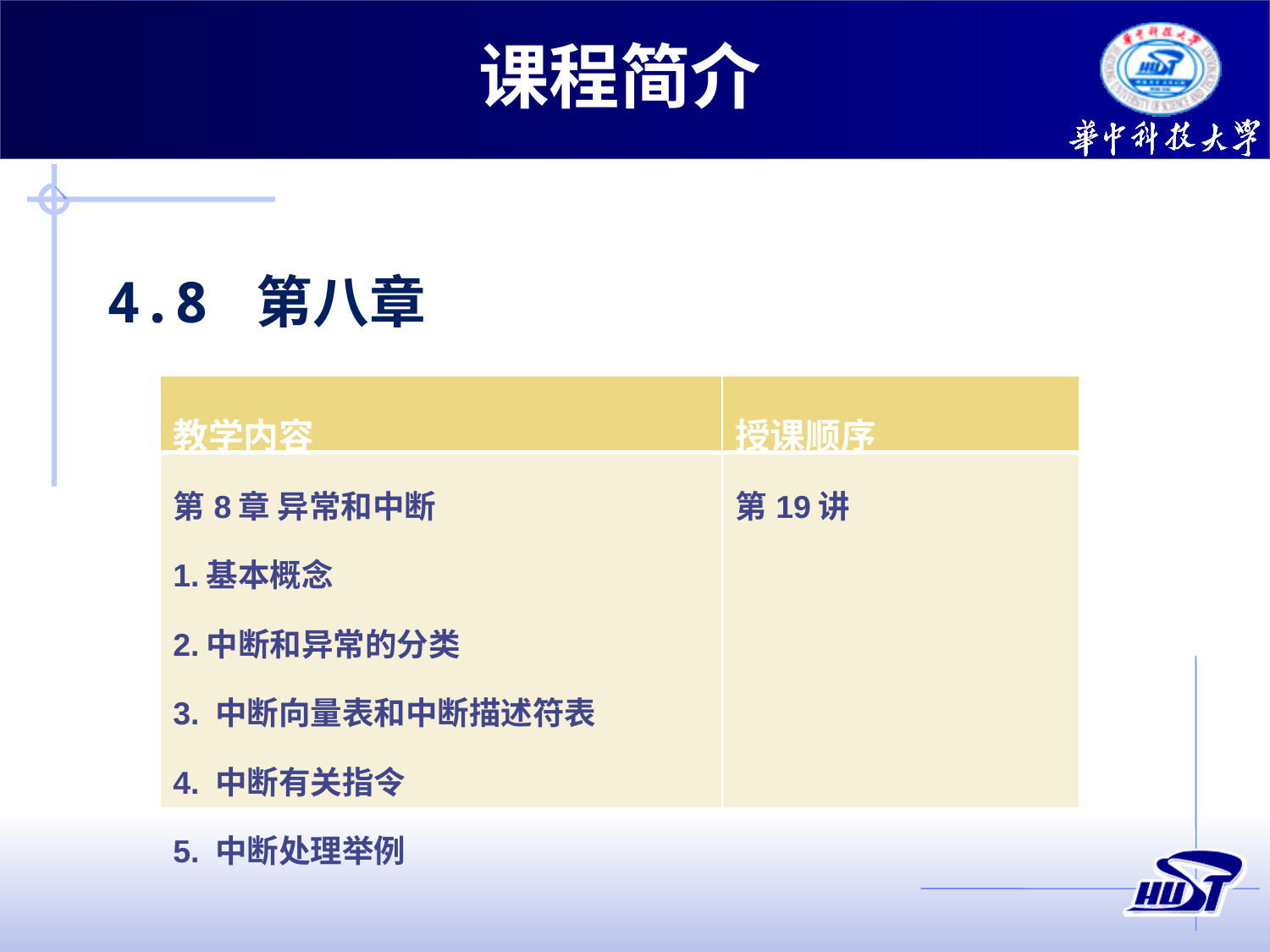

课程简介
4.8 第八章

| 教学内容 | 授课顺序 |
| --- | --- |
| 第8章 异常和中断 1.基本概念 2.中断和异常的分类 3. 中断向量表和中断描述符表 4. 中断有关指令 5. 中断处理举例 | 第19讲 |